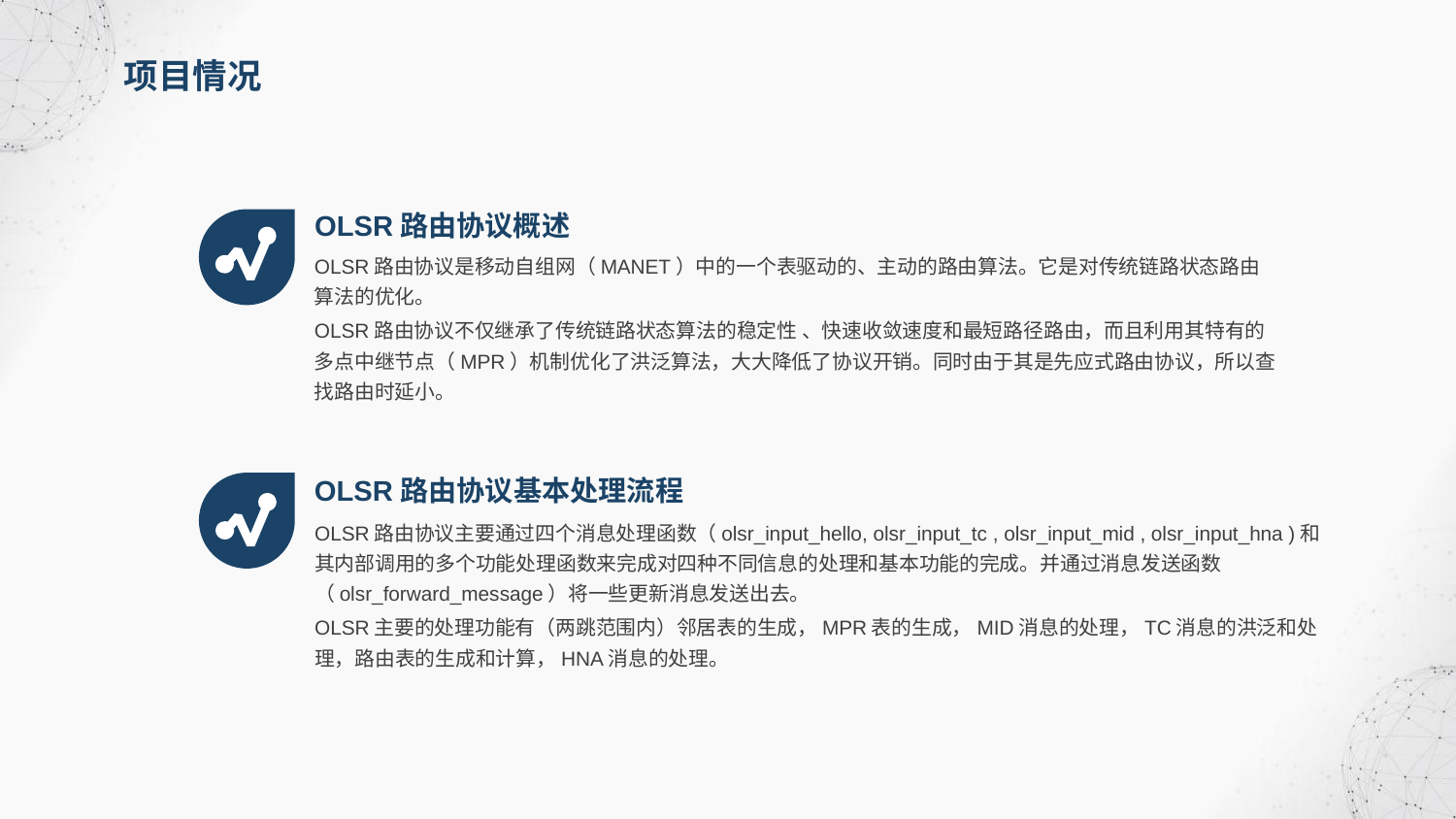

项目情况
OLSR路由协议概述

OLSR路由协议是移动自组网（MANET）中的一个表驱动的、主动的路由算法。它是对传统链路状态路由算法的优化。
OLSR路由协议不仅继承了传统链路状态算法的稳定性 、快速收敛速度和最短路径路由，而且利用其特有的多点中继节点（MPR）机制优化了洪泛算法，大大降低了协议开销。同时由于其是先应式路由协议，所以查找路由时延小。
OLSR路由协议基本处理流程

OLSR路由协议主要通过四个消息处理函数（olsr_input_hello, olsr_input_tc , olsr_input_mid , olsr_input_hna )和其内部调用的多个功能处理函数来完成对四种不同信息的处理和基本功能的完成。并通过消息发送函数（olsr_forward_message）将一些更新消息发送出去。
OLSR主要的处理功能有（两跳范围内）邻居表的生成，MPR表的生成，MID消息的处理，TC消息的洪泛和处理，路由表的生成和计算，HNA消息的处理。